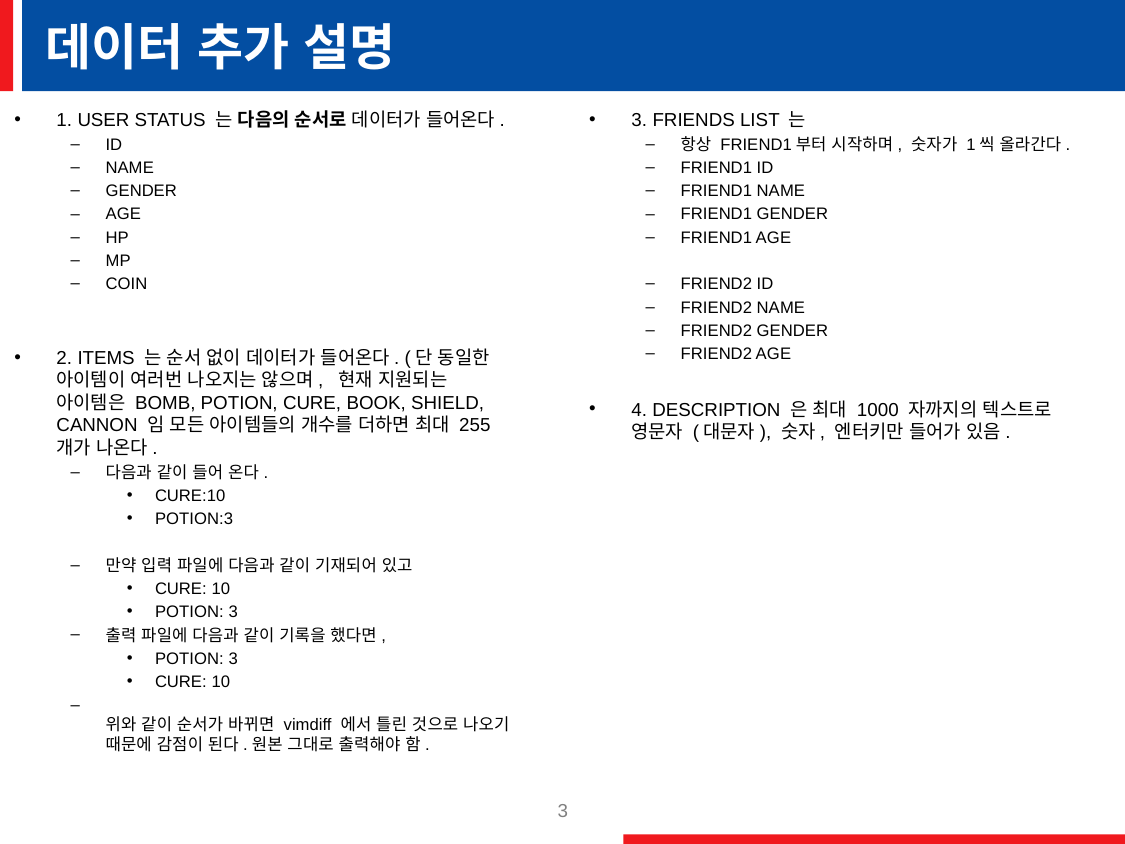

# 데이터 추가 설명
1. USER STATUS 는 다음의 순서로 데이터가 들어온다.
ID
NAME
GENDER
AGE
HP
MP
COIN

2. ITEMS 는 순서 없이 데이터가 들어온다. (단 동일한 아이템이 여러번 나오지는 않으며,  현재 지원되는 아이템은 BOMB, POTION, CURE, BOOK, SHIELD,
CANNON 임 모든 아이템들의 개수를 더하면 최대 255개가 나온다.
다음과 같이 들어 온다.
CURE:10
POTION:3

만약 입력 파일에 다음과 같이 기재되어 있고
CURE: 10
POTION: 3
출력 파일에 다음과 같이 기록을 했다면,
POTION: 3
CURE: 10
위와 같이 순서가 바뀌면 vimdiff 에서 틀린 것으로 나오기 때문에 감점이 된다.원본 그대로 출력해야 함.
3. FRIENDS LIST 는
항상 FRIEND1부터 시작하며, 숫자가 1씩 올라간다.
FRIEND1 ID
FRIEND1 NAME
FRIEND1 GENDER
FRIEND1 AGE

FRIEND2 ID
FRIEND2 NAME
FRIEND2 GENDER
FRIEND2 AGE

4. DESCRIPTION 은 최대 1000 자까지의 텍스트로 영문자 (대문자), 숫자, 엔터키만 들어가 있음.